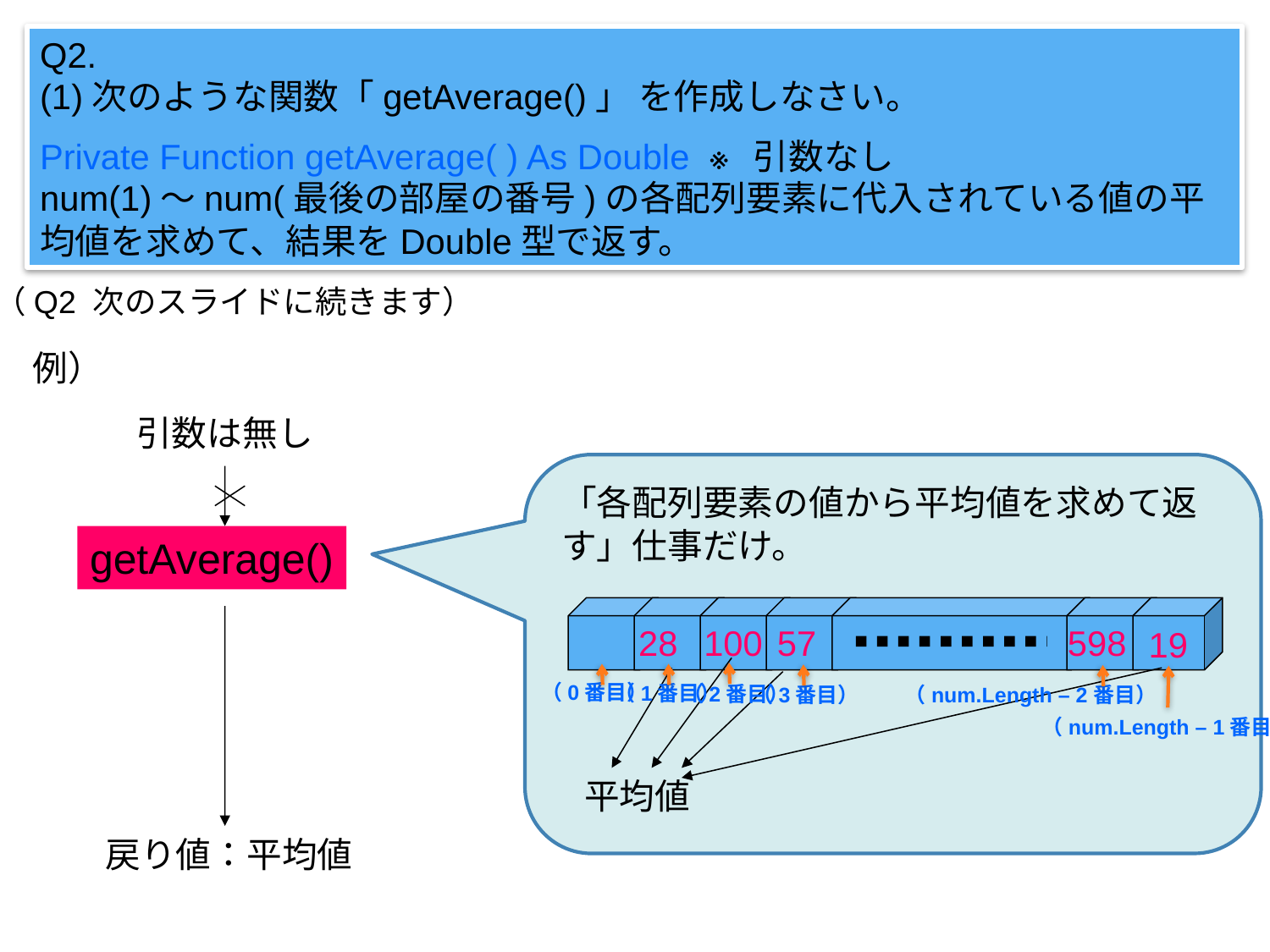

Q2.
(1)次のような関数「getAverage()」 を作成しなさい。

Private Function getAverage( ) As Double  ※引数なし
num(1)～num(最後の部屋の番号)の各配列要素に代入されている値の平均値を求めて、結果をDouble型で返す。
（Q2 次のスライドに続きます）
例）
引数は無し

「各配列要素の値から平均値を求めて返す」仕事だけ。

getAverage()

28
100
57
 598
 19

（0番目）
（1番目）
（2番目）
（3番目）
（num.Length – 2番目）
（num.Length – 1番目）
平均値
戻り値：平均値